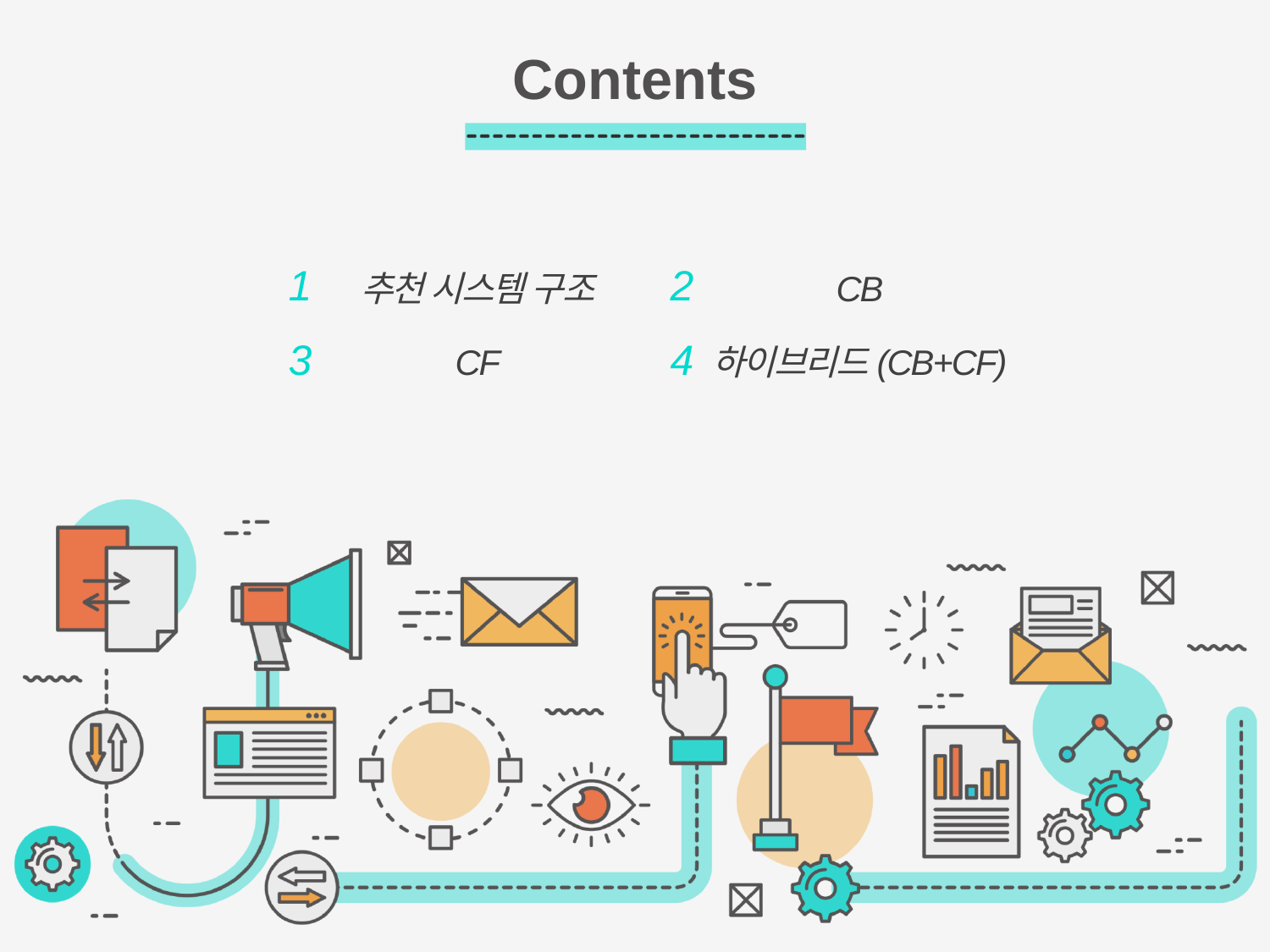

Contents
1
추천 시스템 구조
2
CB
3
CF
4
하이브리드(CB+CF)